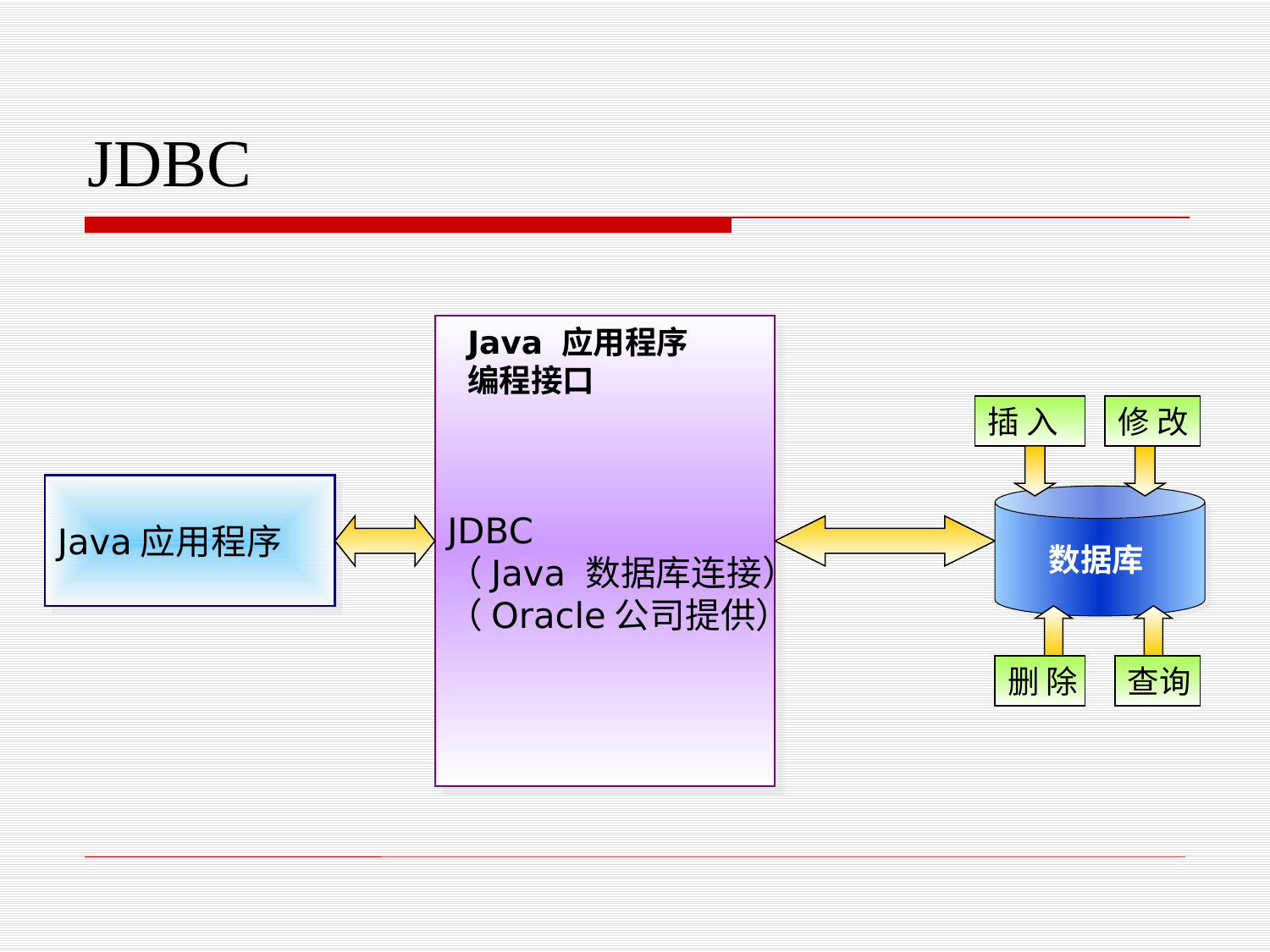

# JDBC

JDBC
（Java 数据库连接）
（Oracle公司提供）
Java 应用程序编程接口
插 入
修 改

Java应用程序
数据库

删 除
查询